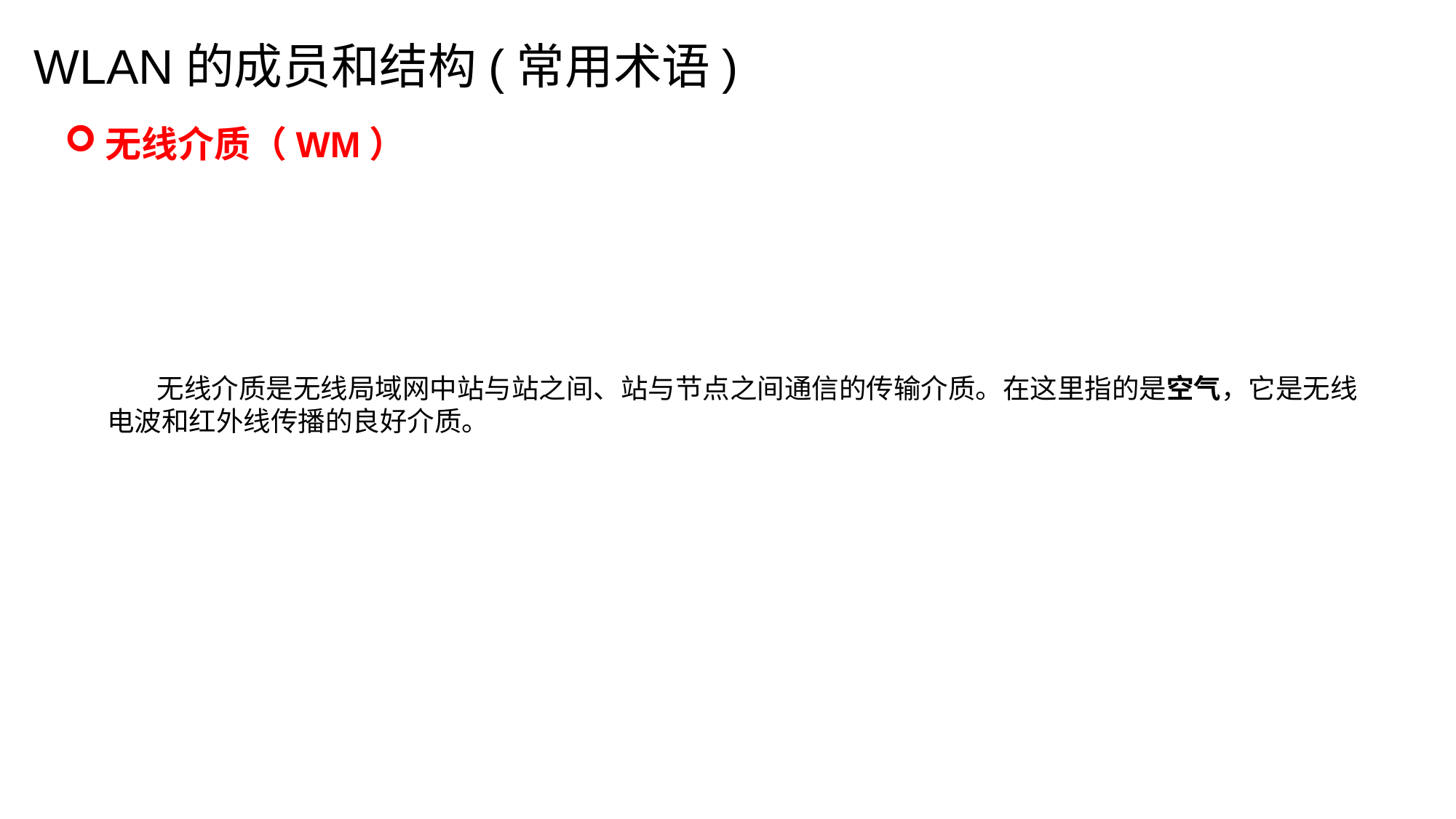

WLAN的成员和结构(常用术语)
无线介质（WM）
       无线介质是无线局域网中站与站之间、站与节点之间通信的传输介质。在这里指的是空气，它是无线电波和红外线传播的良好介质。